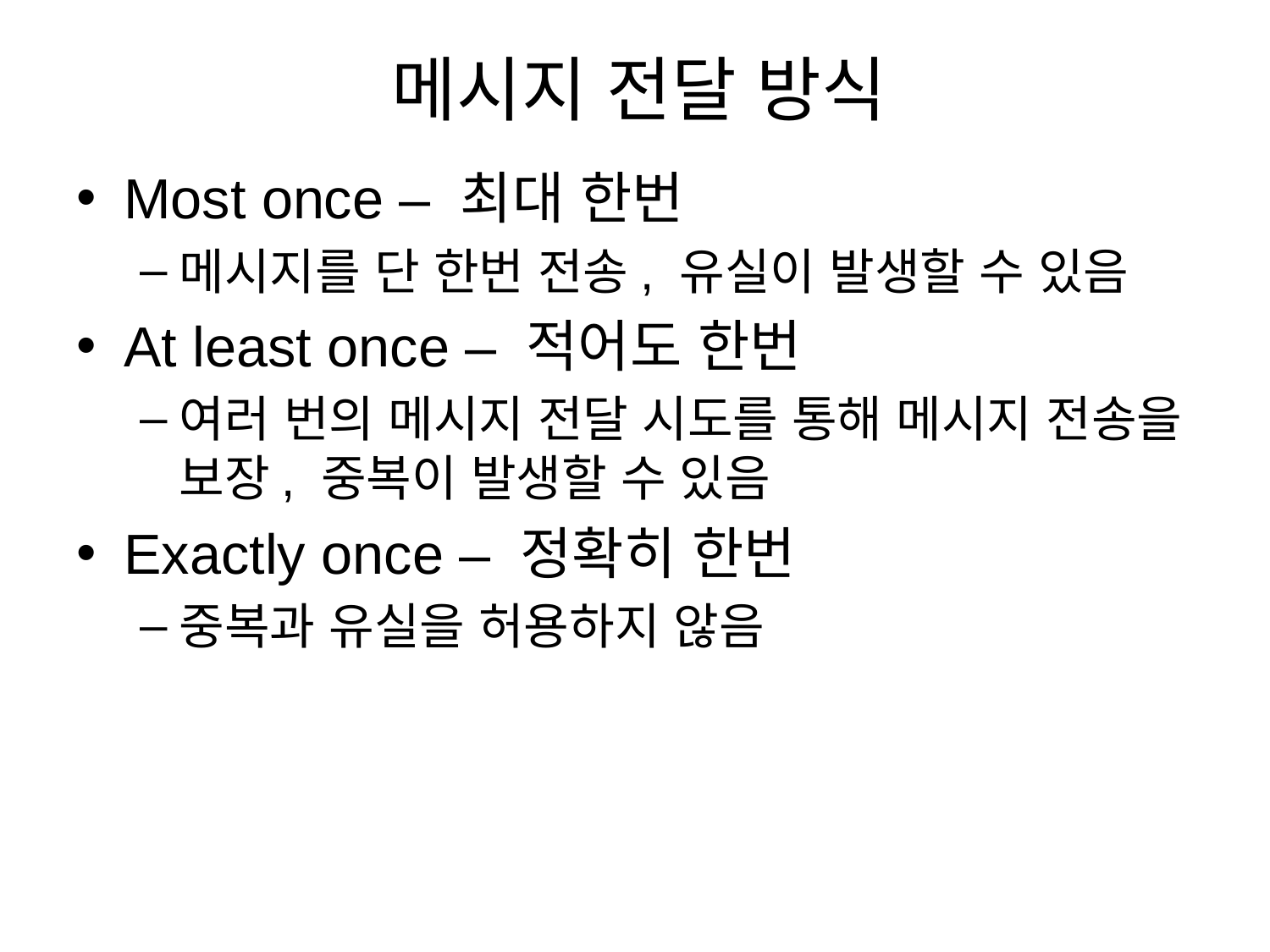

# 메시지 전달 방식
Most once – 최대 한번
메시지를 단 한번 전송, 유실이 발생할 수 있음
At least once – 적어도 한번
여러 번의 메시지 전달 시도를 통해 메시지 전송을 보장, 중복이 발생할 수 있음
Exactly once – 정확히 한번
중복과 유실을 허용하지 않음